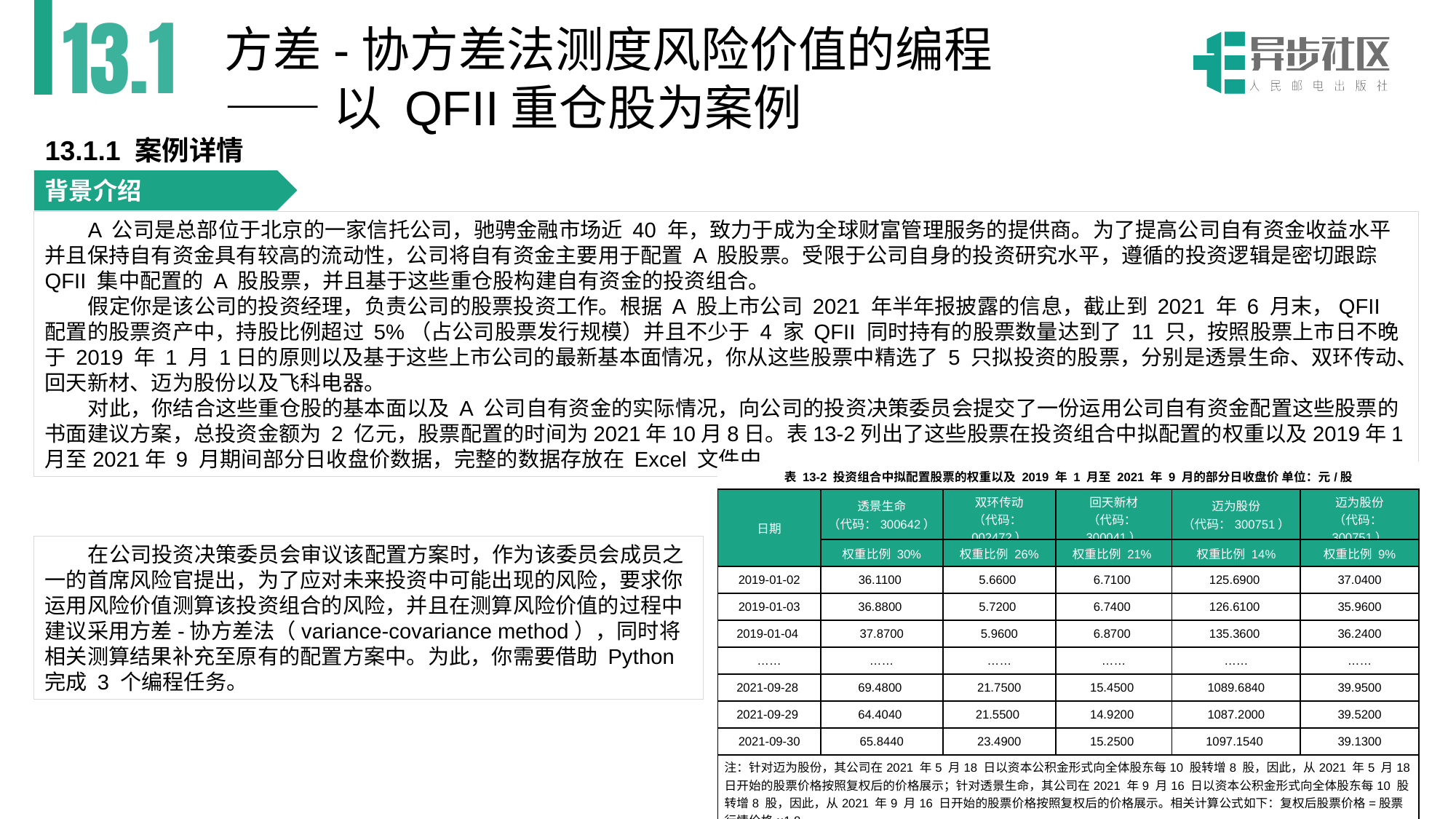

13.1
方差-协方差法测度风险价值的编程
——以 QFII重仓股为案例
13.1.1 案例详情
背景介绍
A 公司是总部位于北京的一家信托公司，驰骋金融市场近 40 年，致力于成为全球财富管理服务的提供商。为了提高公司自有资金收益水平并且保持自有资金具有较高的流动性，公司将自有资金主要用于配置 A 股股票。受限于公司自身的投资研究水平，遵循的投资逻辑是密切跟踪 QFII 集中配置的 A 股股票，并且基于这些重仓股构建自有资金的投资组合。
假定你是该公司的投资经理，负责公司的股票投资工作。根据 A 股上市公司 2021 年半年报披露的信息，截止到 2021 年 6 月末，QFII 配置的股票资产中，持股比例超过 5%（占公司股票发行规模）并且不少于 4 家 QFII 同时持有的股票数量达到了 11 只，按照股票上市日不晚于 2019 年 1 月 1日的原则以及基于这些上市公司的最新基本面情况，你从这些股票中精选了 5 只拟投资的股票，分别是透景生命、双环传动、回天新材、迈为股份以及飞科电器。
对此，你结合这些重仓股的基本面以及 A 公司自有资金的实际情况，向公司的投资决策委员会提交了一份运用公司自有资金配置这些股票的书面建议方案，总投资金额为 2 亿元，股票配置的时间为2021年10月8日。表13-2列出了这些股票在投资组合中拟配置的权重以及2019年1月至2021年 9 月期间部分日收盘价数据，完整的数据存放在 Excel 文件中。
| 表 13-2 投资组合中拟配置股票的权重以及 2019 年 1 月至 2021 年 9 月的部分日收盘价 单位：元/股 |  |  |  |  |  |
| --- | --- | --- | --- | --- | --- |
| 日期 | 透景生命 （代码：300642） | 双环传动 （代码：002472） | 回天新材 （代码：300041） | 迈为股份 （代码：300751） | 迈为股份 （代码：300751） |
|  | 权重比例 30% | 权重比例 26% | 权重比例 21% | 权重比例 14% | 权重比例 9% |
| 2019-01-02 | 36.1100 | 5.6600 | 6.7100 | 125.6900 | 37.0400 |
| 2019-01-03 | 36.8800 | 5.7200 | 6.7400 | 126.6100 | 35.9600 |
| 2019-01-04 | 37.8700 | 5.9600 | 6.8700 | 135.3600 | 36.2400 |
| …… | …… | …… | …… | …… | …… |
| 2021-09-28 | 69.4800 | 21.7500 | 15.4500 | 1089.6840 | 39.9500 |
| 2021-09-29 | 64.4040 | 21.5500 | 14.9200 | 1087.2000 | 39.5200 |
| 2021-09-30 | 65.8440 | 23.4900 | 15.2500 | 1097.1540 | 39.1300 |
| 注：针对迈为股份，其公司在2021 年5 月18 日以资本公积金形式向全体股东每10 股转增8 股，因此，从2021 年5 月18 日开始的股票价格按照复权后的价格展示；针对透景生命，其公司在2021 年9 月16 日以资本公积金形式向全体股东每10 股转增8 股，因此，从2021 年9 月16 日开始的股票价格按照复权后的价格展示。相关计算公式如下：复权后股票价格=股票行情价格×1.8。 数据来源（不含权重数据）：上海证券交易所、深圳证券交易所。 | 合计 |  | 22 个 |  |  |
在公司投资决策委员会审议该配置方案时，作为该委员会成员之一的首席风险官提出，为了应对未来投资中可能出现的风险，要求你运用风险价值测算该投资组合的风险，并且在测算风险价值的过程中建议采用方差-协方差法（variance-covariance method），同时将相关测算结果补充至原有的配置方案中。为此，你需要借助 Python 完成 3 个编程任务。